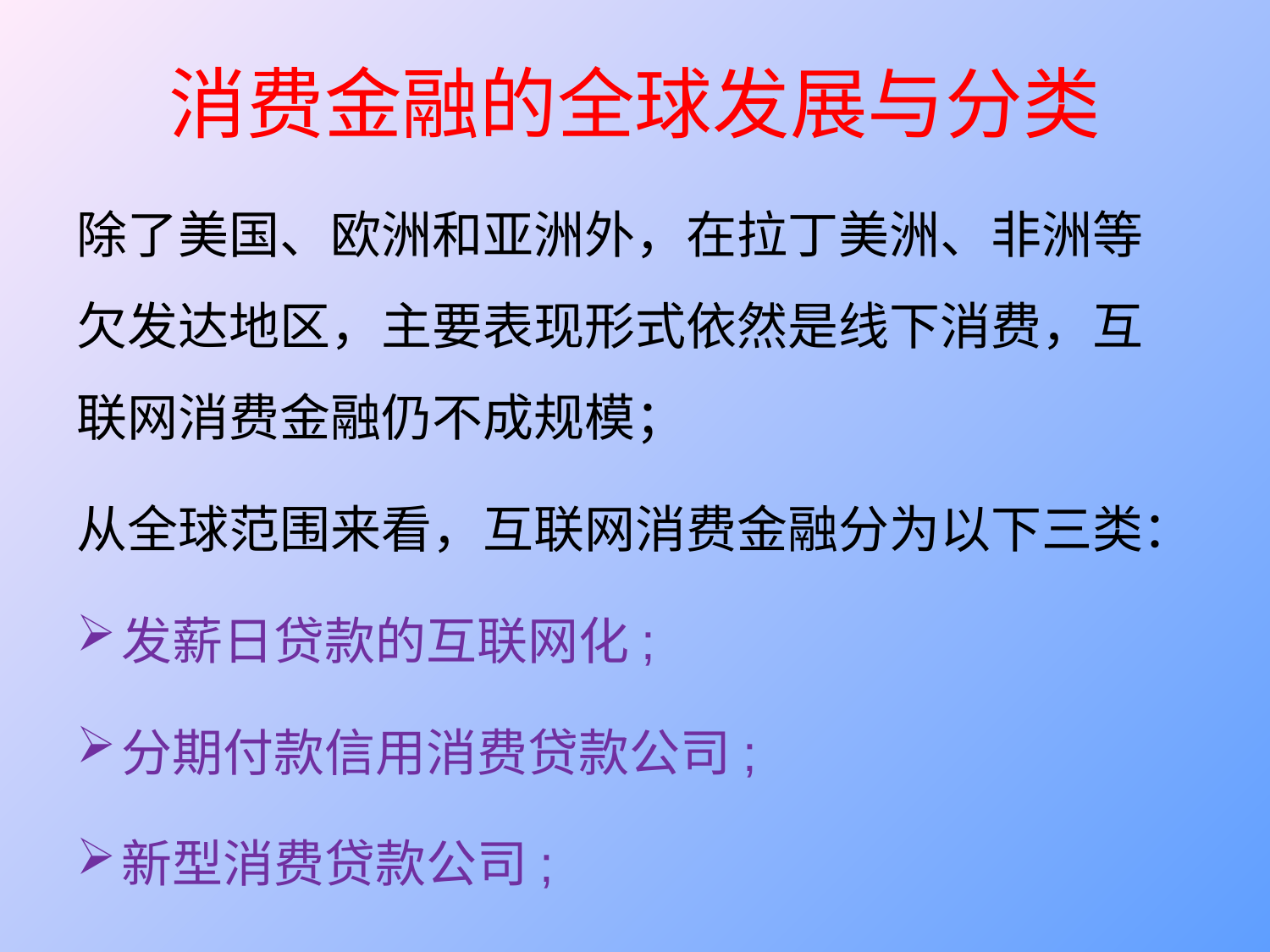

# 消费金融的全球发展与分类
除了美国、欧洲和亚洲外，在拉丁美洲、非洲等欠发达地区，主要表现形式依然是线下消费，互联网消费金融仍不成规模；
从全球范围来看，互联网消费金融分为以下三类：
发薪日贷款的互联网化;
分期付款信用消费贷款公司;
新型消费贷款公司;